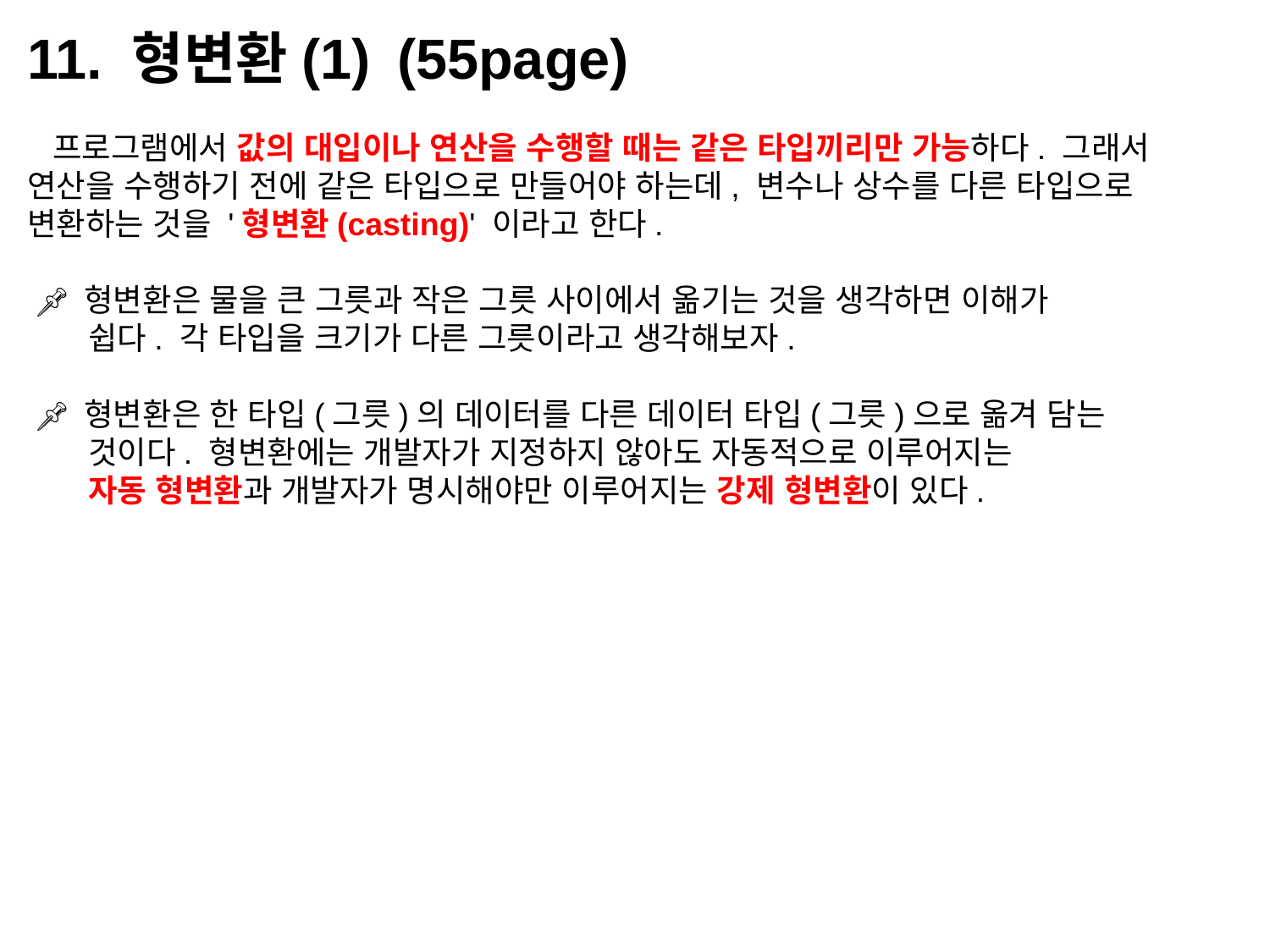

11. 형변환(1)   (55page)
  프로그램에서 값의 대입이나 연산을 수행할 때는 같은 타입끼리만 가능하다. 그래서 연산을 수행하기 전에 같은 타입으로 만들어야 하는데, 변수나 상수를 다른 타입으로 변환하는 것을 '형변환(casting)' 이라고 한다.

 📌 형변환은 물을 큰 그릇과 작은 그릇 사이에서 옮기는 것을 생각하면 이해가
      쉽다. 각 타입을 크기가 다른 그릇이라고 생각해보자.

 📌 형변환은 한 타입(그릇)의 데이터를 다른 데이터 타입(그릇)으로 옮겨 담는
      것이다. 형변환에는 개발자가 지정하지 않아도 자동적으로 이루어지는
      자동 형변환과 개발자가 명시해야만 이루어지는 강제 형변환이 있다.